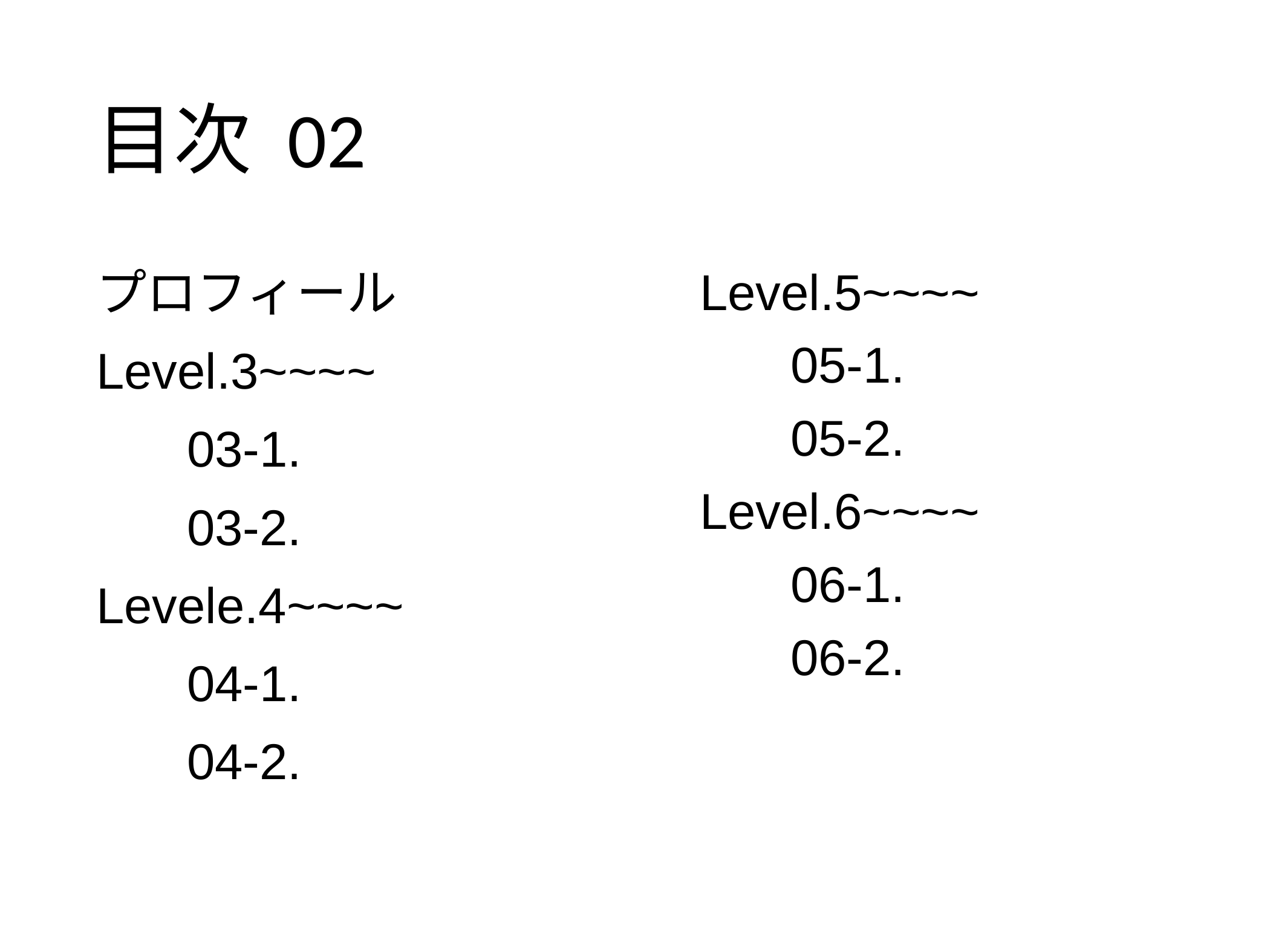

# 目次 02
Level.5~~~~
	05-1.
	05-2.
Level.6~~~~
	06-1.
	06-2.
プロフィール
Level.3~~~~
	03-1.
	03-2.
Levele.4~~~~
	04-1.
	04-2.